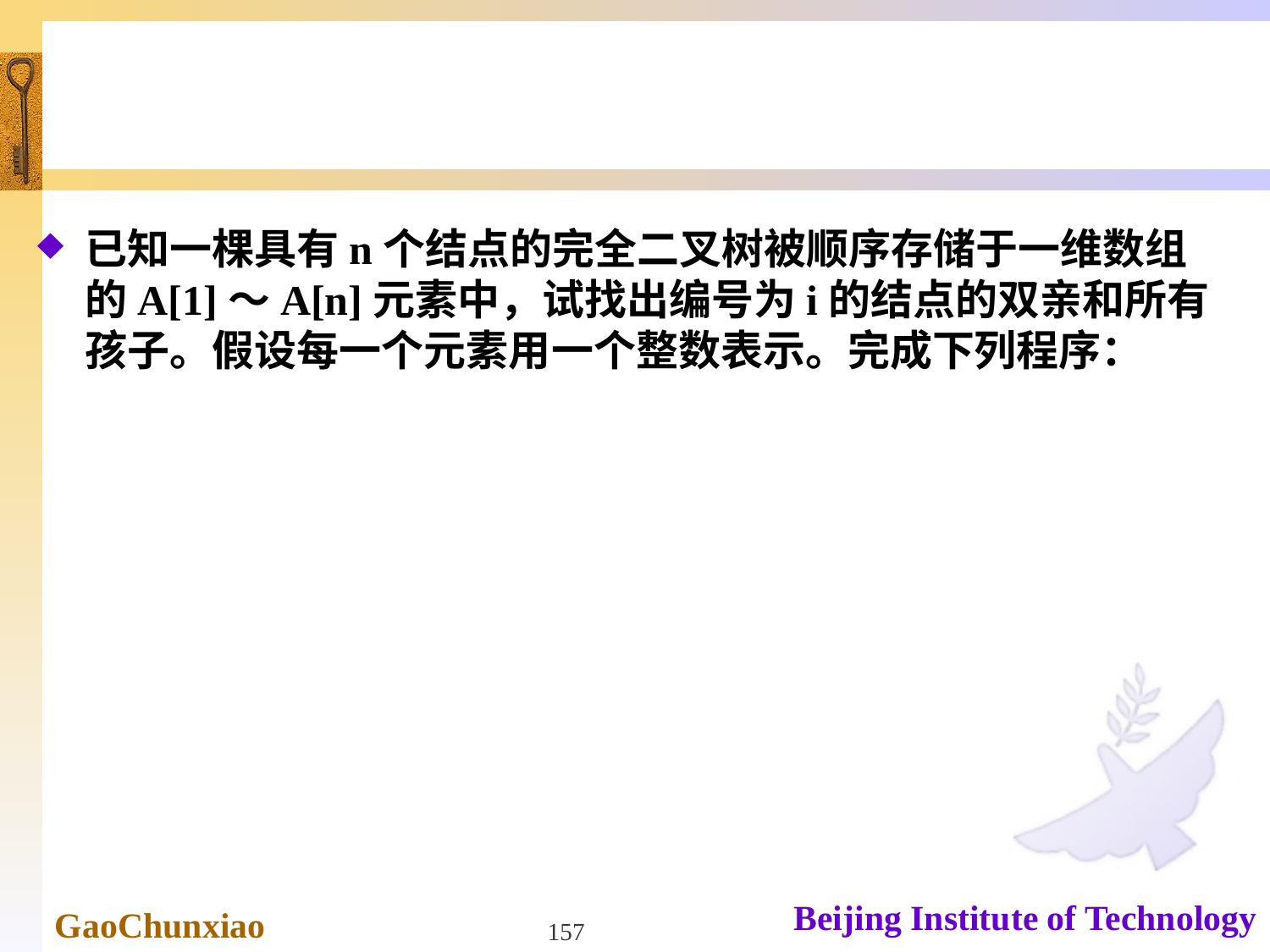

已知一棵具有n个结点的完全二叉树被顺序存储于一维数组的A[1]～A[n]元素中，试找出编号为i的结点的双亲和所有孩子。假设每一个元素用一个整数表示。完成下列程序：

157